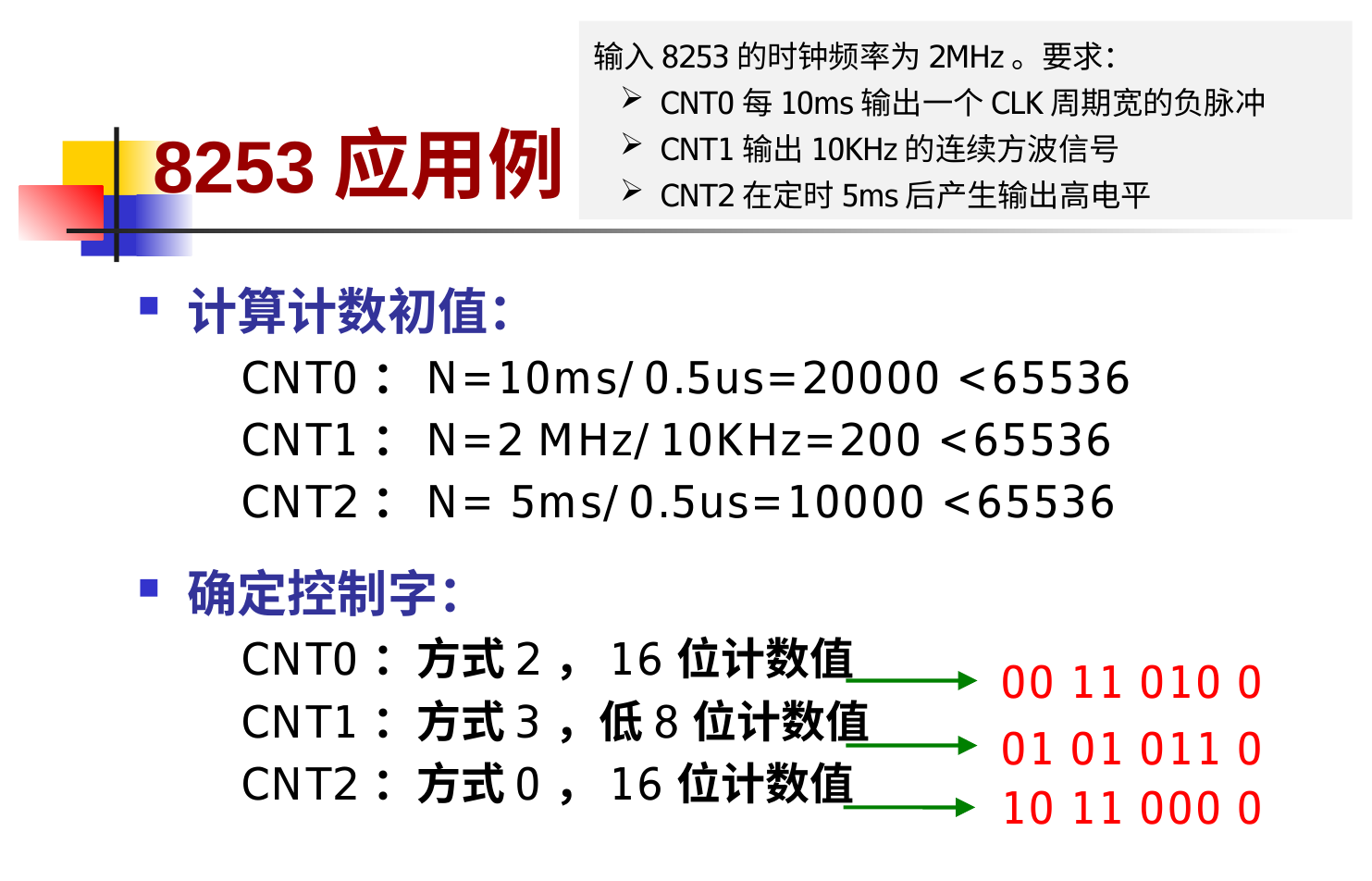

输入8253的时钟频率为2MHz。要求：
CNT0每10ms输出一个CLK周期宽的负脉冲
CNT1输出10KHz的连续方波信号
CNT2在定时5ms后产生输出高电平
# 8253应用例
计算计数初值：
   CNT0：N=10ms/0.5us=20000 <65536
   CNT1：N=2 MHz/10KHz=200 <65536
   CNT2：N= 5ms/0.5us=10000 <65536
确定控制字：
   CNT0：方式2，16位计数值
   CNT1：方式3，低8位计数值
   CNT2：方式0，16位计数值
00 11 010 0

01 01 011 0

10 11 000 0

37